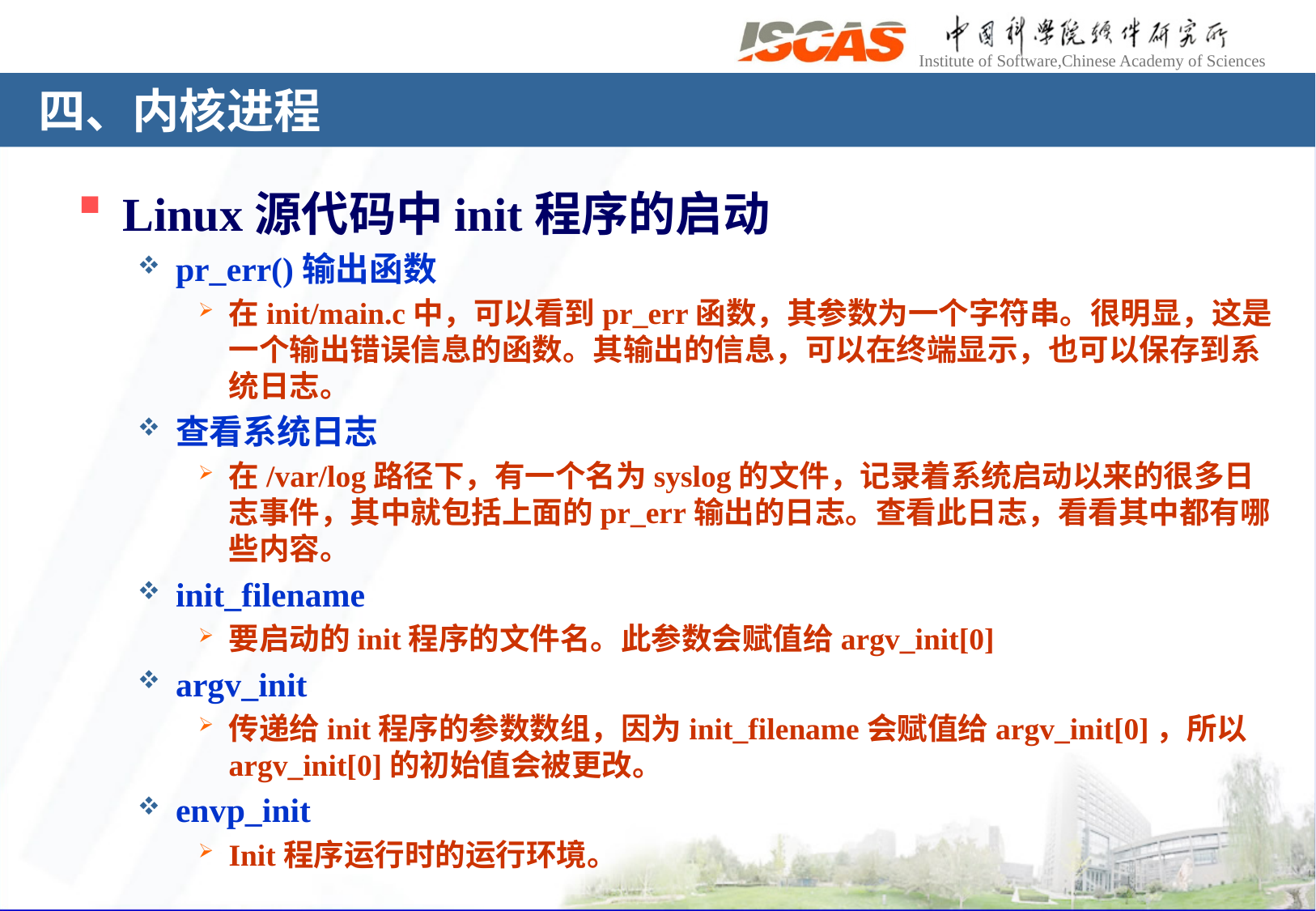

# 四、内核进程
Linux源代码中init程序的启动
pr_err()输出函数
在init/main.c中，可以看到pr_err函数，其参数为一个字符串。很明显，这是一个输出错误信息的函数。其输出的信息，可以在终端显示，也可以保存到系统日志。
查看系统日志
在/var/log路径下，有一个名为syslog的文件，记录着系统启动以来的很多日志事件，其中就包括上面的pr_err输出的日志。查看此日志，看看其中都有哪些内容。
init_filename
要启动的init程序的文件名。此参数会赋值给argv_init[0]
argv_init
传递给init程序的参数数组，因为init_filename会赋值给argv_init[0]，所以argv_init[0]的初始值会被更改。
envp_init
Init程序运行时的运行环境。